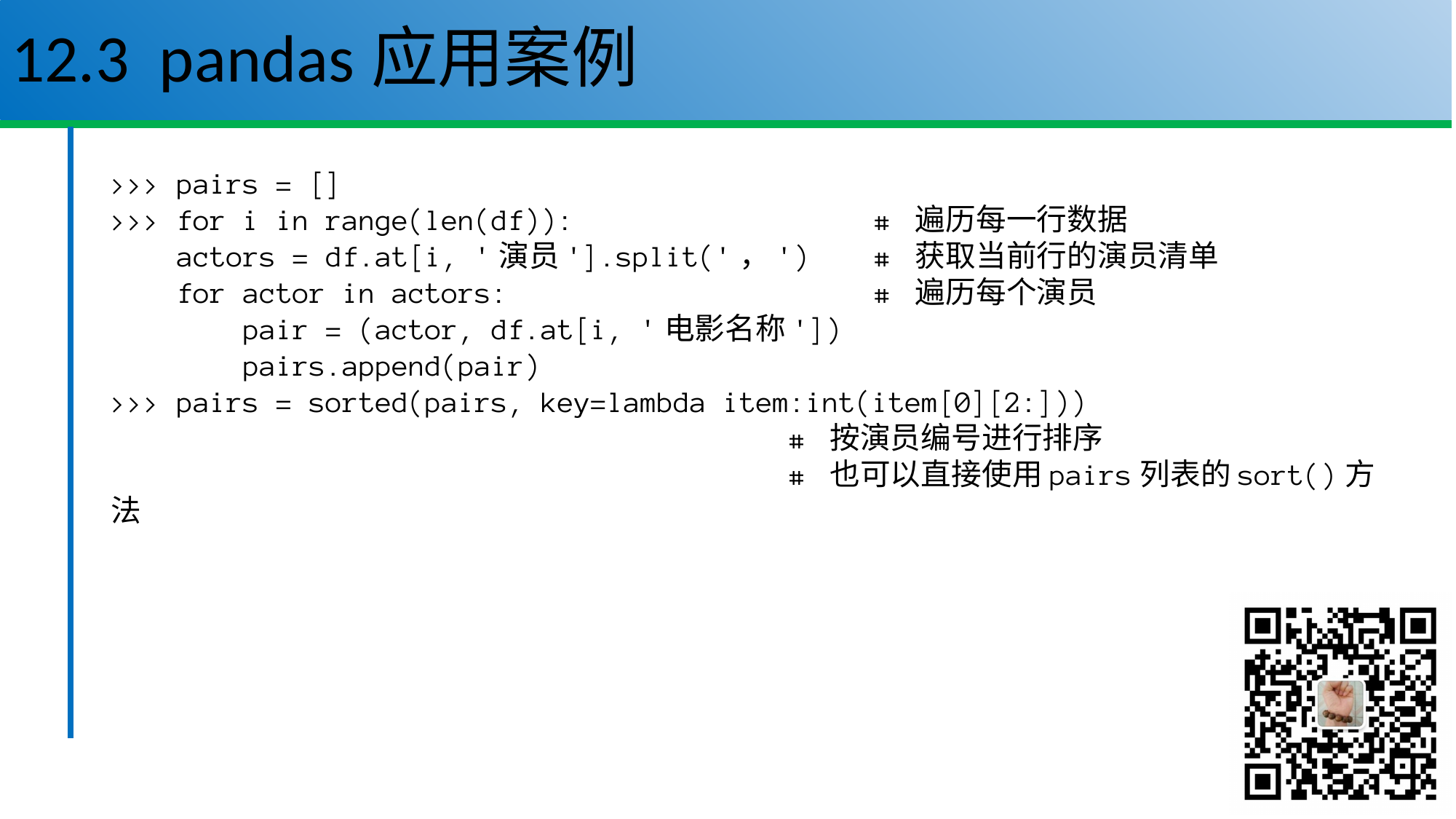

# 12.3  pandas应用案例
>>> pairs = []
>>> for i in range(len(df)):			# 遍历每一行数据
    actors = df.at[i, '演员'].split('，')	# 获取当前行的演员清单
    for actor in actors:				# 遍历每个演员
        pair = (actor, df.at[i, '电影名称'])
        pairs.append(pair)
>>> pairs = sorted(pairs, key=lambda item:int(item[0][2:]))
                                         # 按演员编号进行排序
                                         # 也可以直接使用pairs列表的sort()方法
107